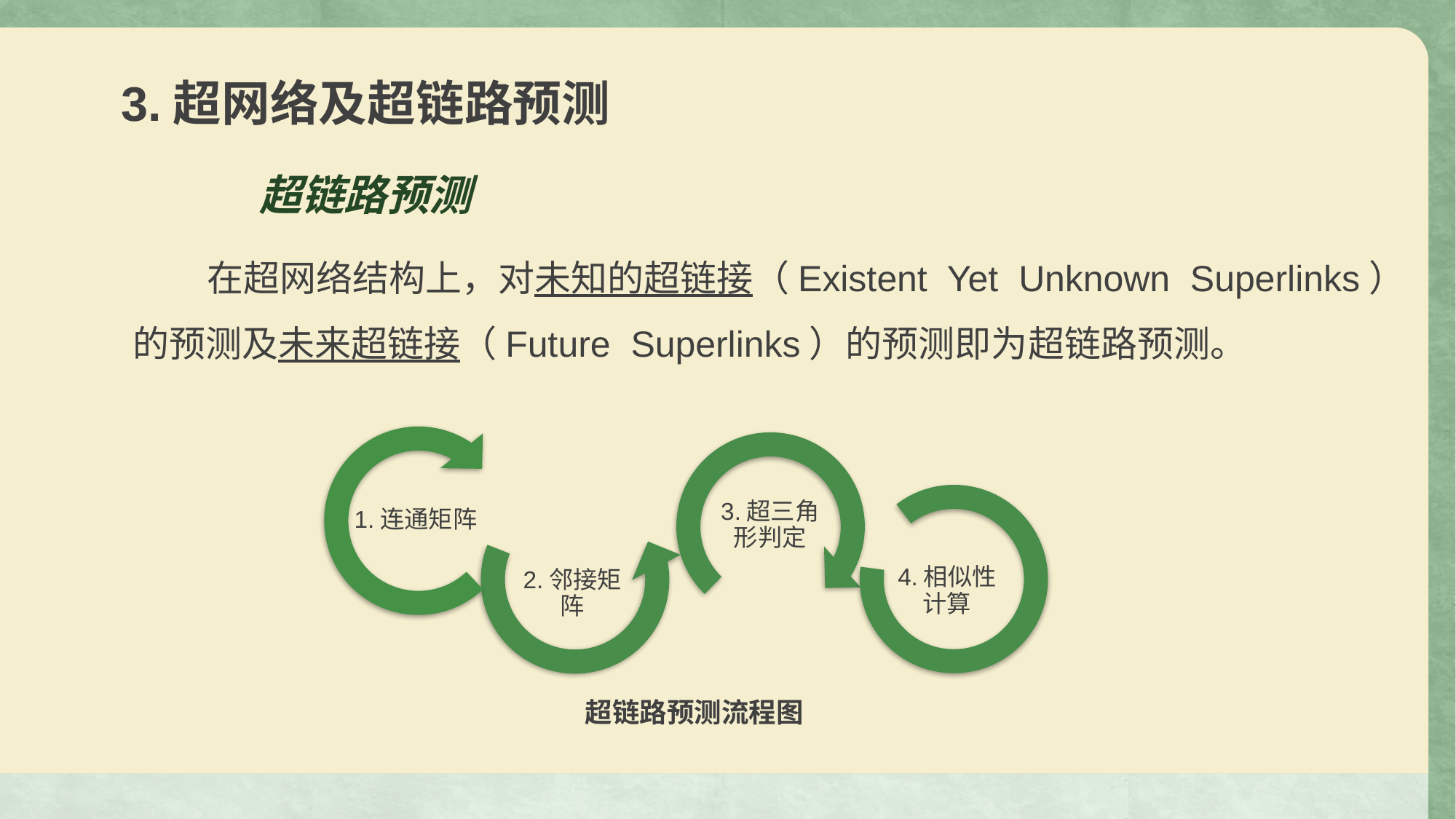

3.超网络及超链路预测
超链路预测
        在超网络结构上，对未知的超链接（Existent  Yet  Unknown  Superlinks）

的预测及未来超链接（Future  Superlinks）的预测即为超链路预测。
4.相似性计算
3.超三角形判定
2.邻接矩阵

1.连通矩阵

超链路预测流程图